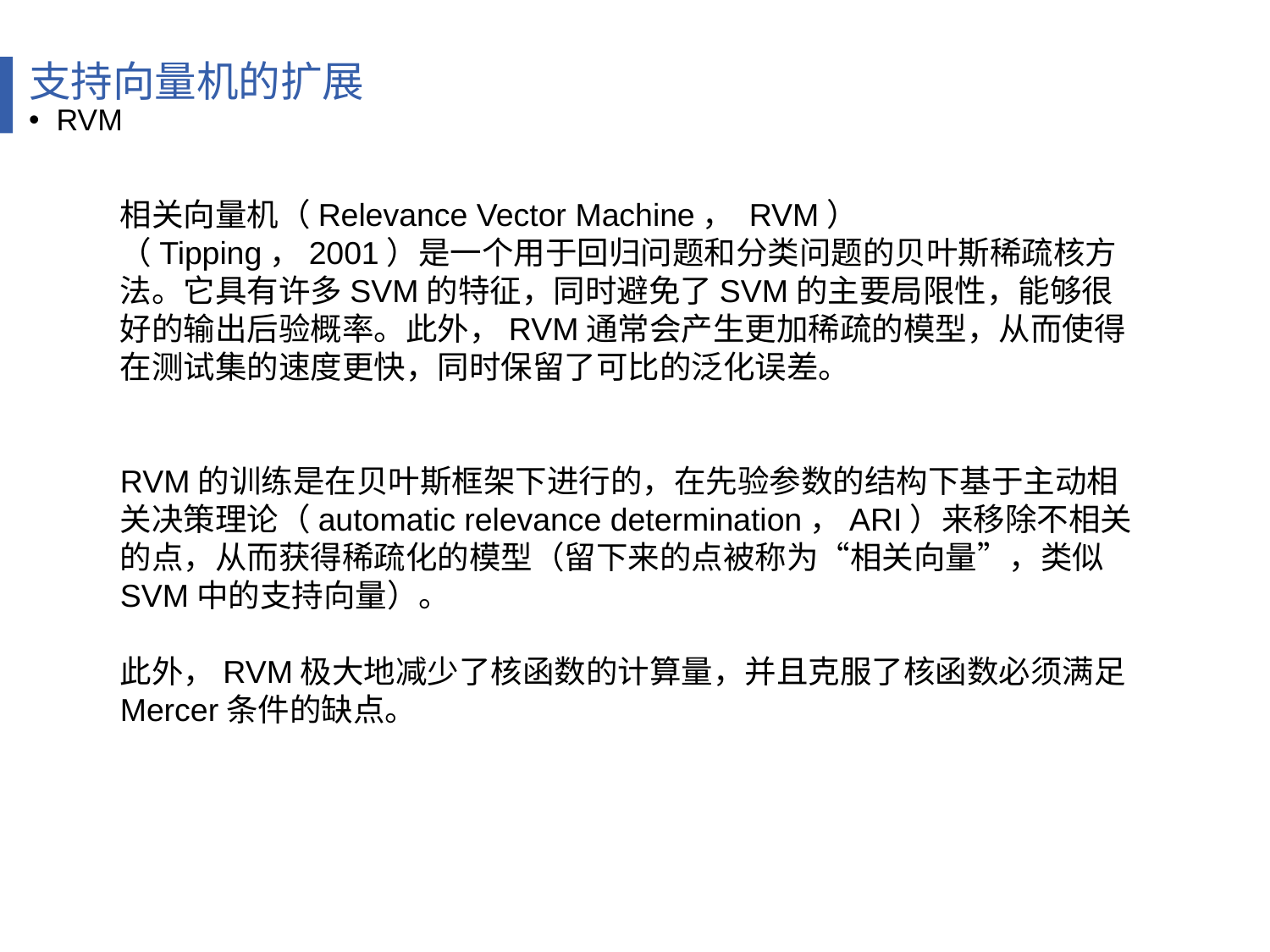

支持向量机的扩展

RVM
相关向量机（Relevance Vector Machine， RVM）（Tipping，2001）是一个用于回归问题和分类问题的贝叶斯稀疏核方法。它具有许多SVM的特征，同时避免了SVM的主要局限性，能够很好的输出后验概率。此外，RVM通常会产生更加稀疏的模型，从而使得在测试集的速度更快，同时保留了可比的泛化误差。

RVM的训练是在贝叶斯框架下进行的，在先验参数的结构下基于主动相关决策理论（automatic relevance determination，ARI）来移除不相关的点，从而获得稀疏化的模型（留下来的点被称为“相关向量”，类似SVM中的支持向量）。

此外，RVM极大地减少了核函数的计算量，并且克服了核函数必须满足Mercer条件的缺点。